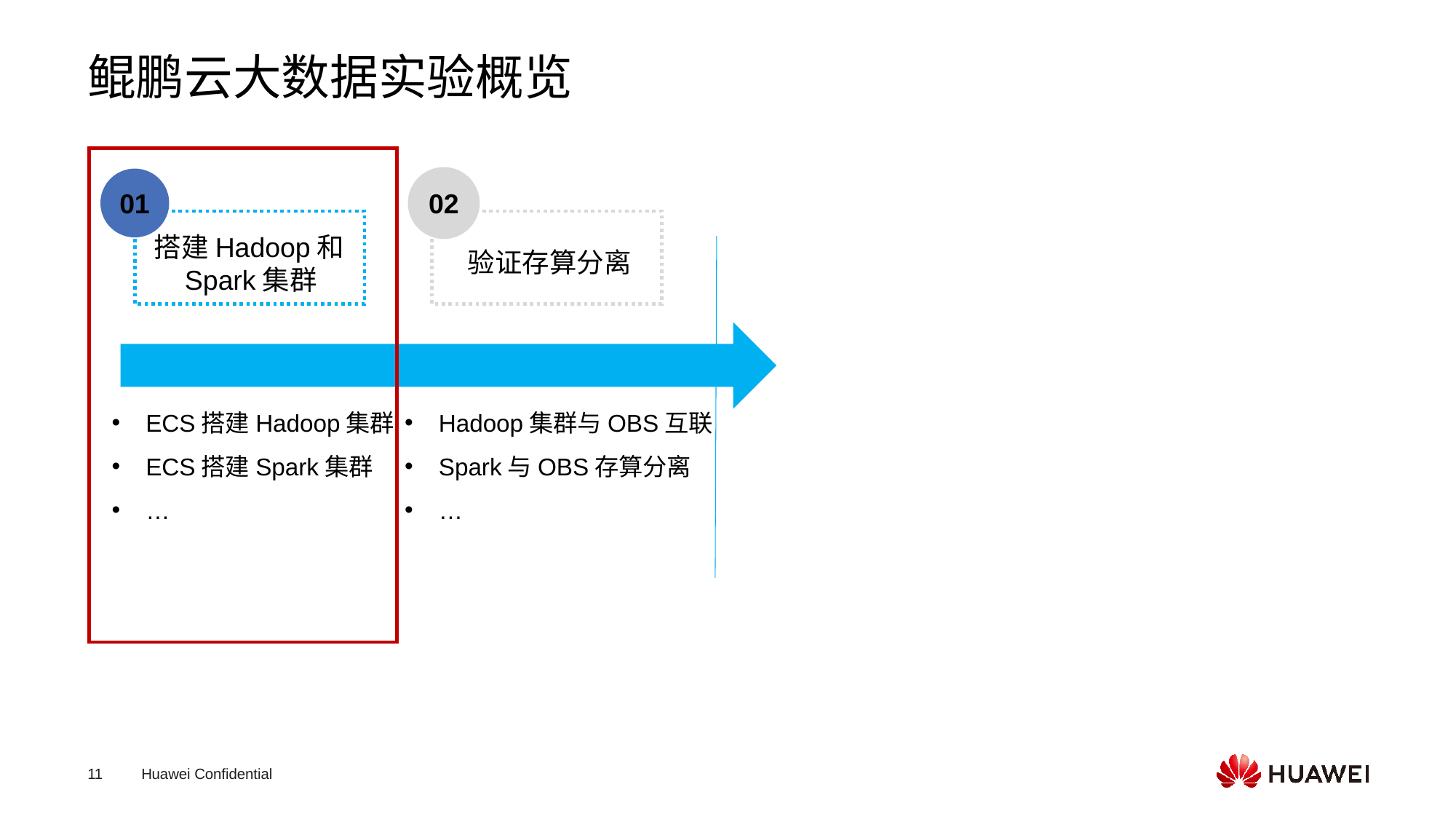

# 鲲鹏云大数据实验概览

01
02

搭建Hadoop和Spark集群
验证存算分离

ECS搭建Hadoop集群
ECS搭建Spark集群
…
Hadoop集群与OBS互联
Spark与OBS存算分离
…